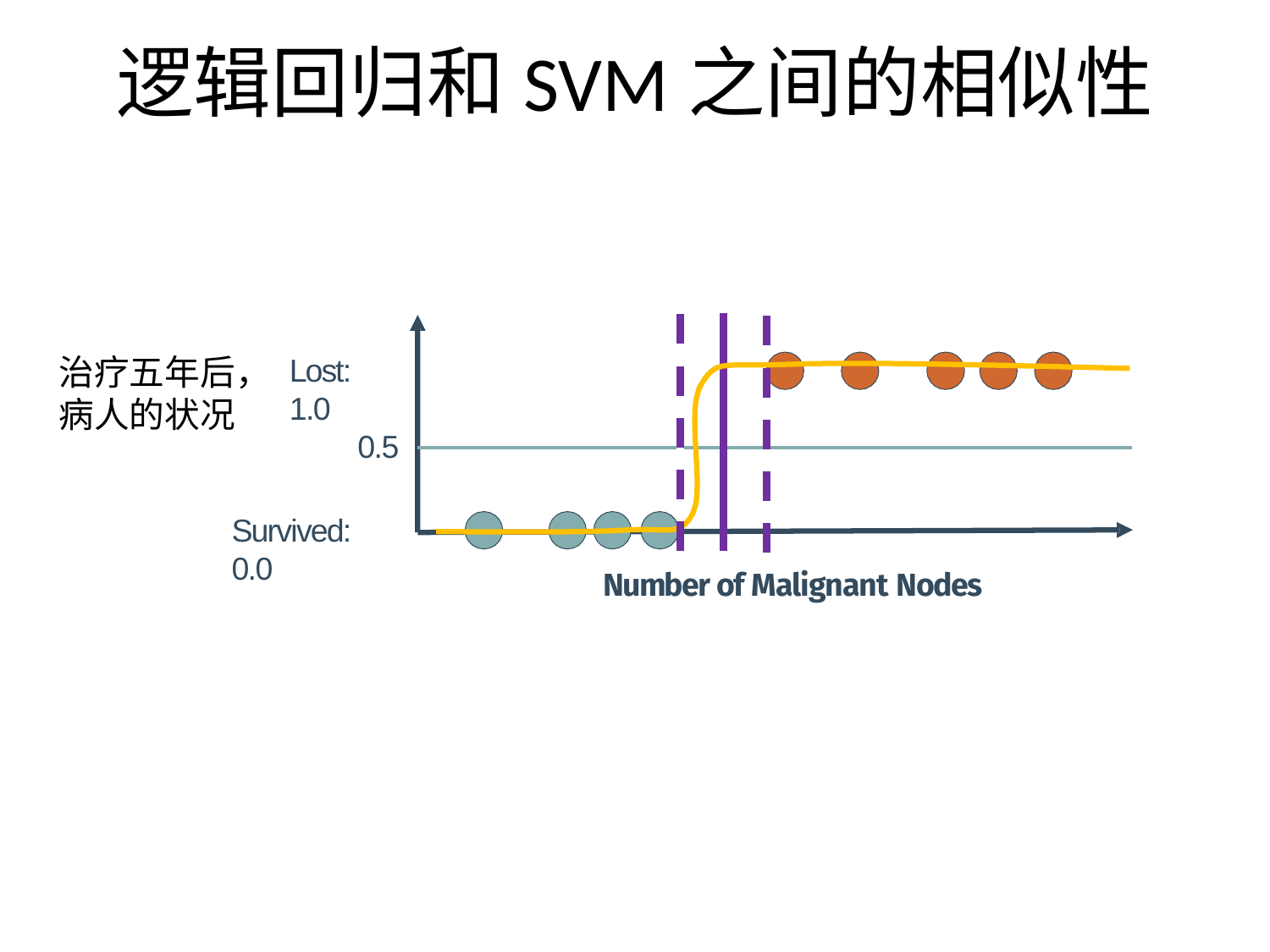

# 逻辑回归和SVM之间的相似性

治疗五年后，病人的状况
Lost: 1.0

0.5

Survived: 0.0

Number of Malignant Nodes